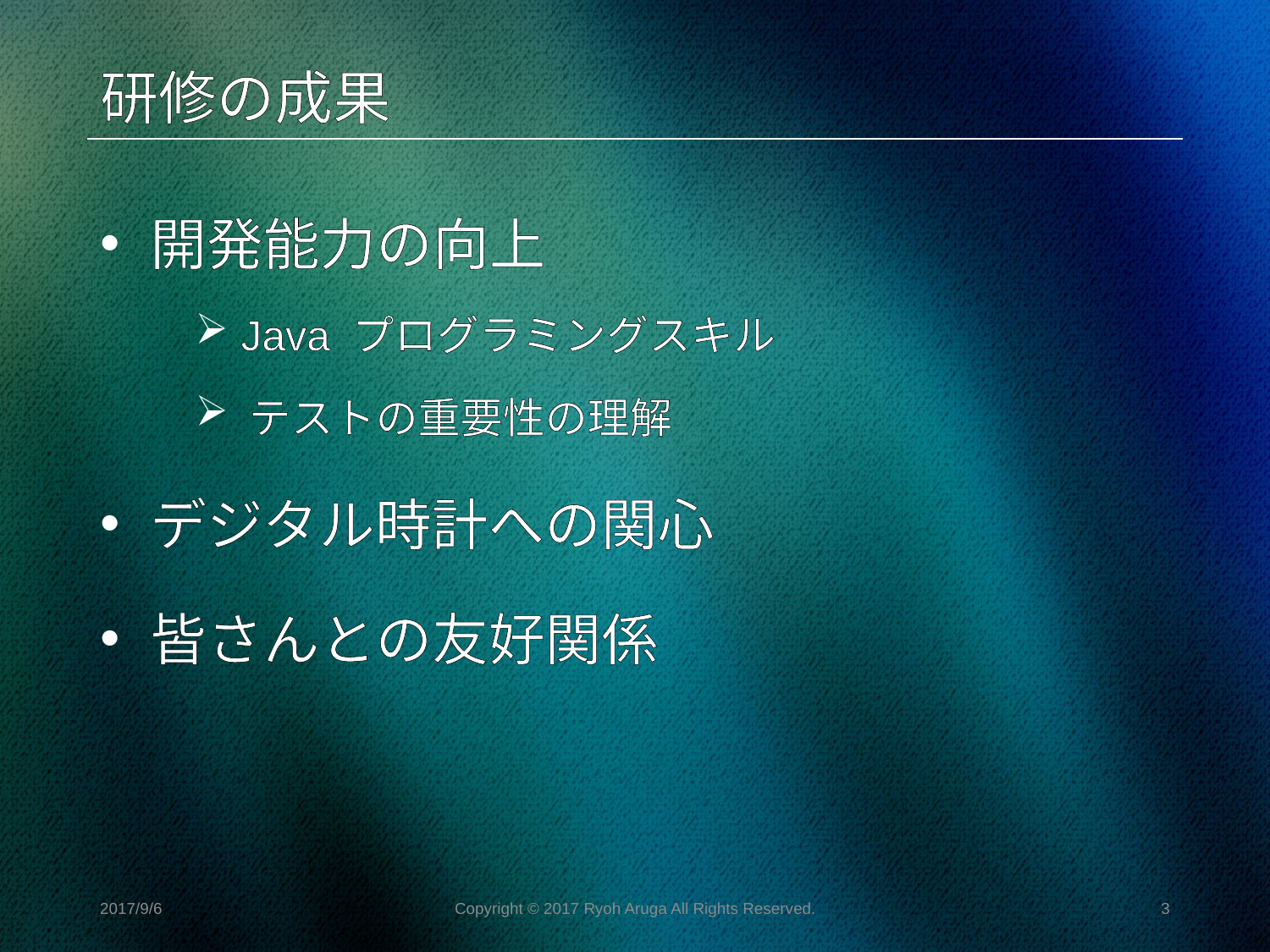

# 研修の成果
 開発能力の向上
 Java プログラミングスキル
 テストの重要性の理解
 デジタル時計への関心
 皆さんとの友好関係
2017/9/6
Copyright © 2017 Ryoh Aruga All Rights Reserved.
3